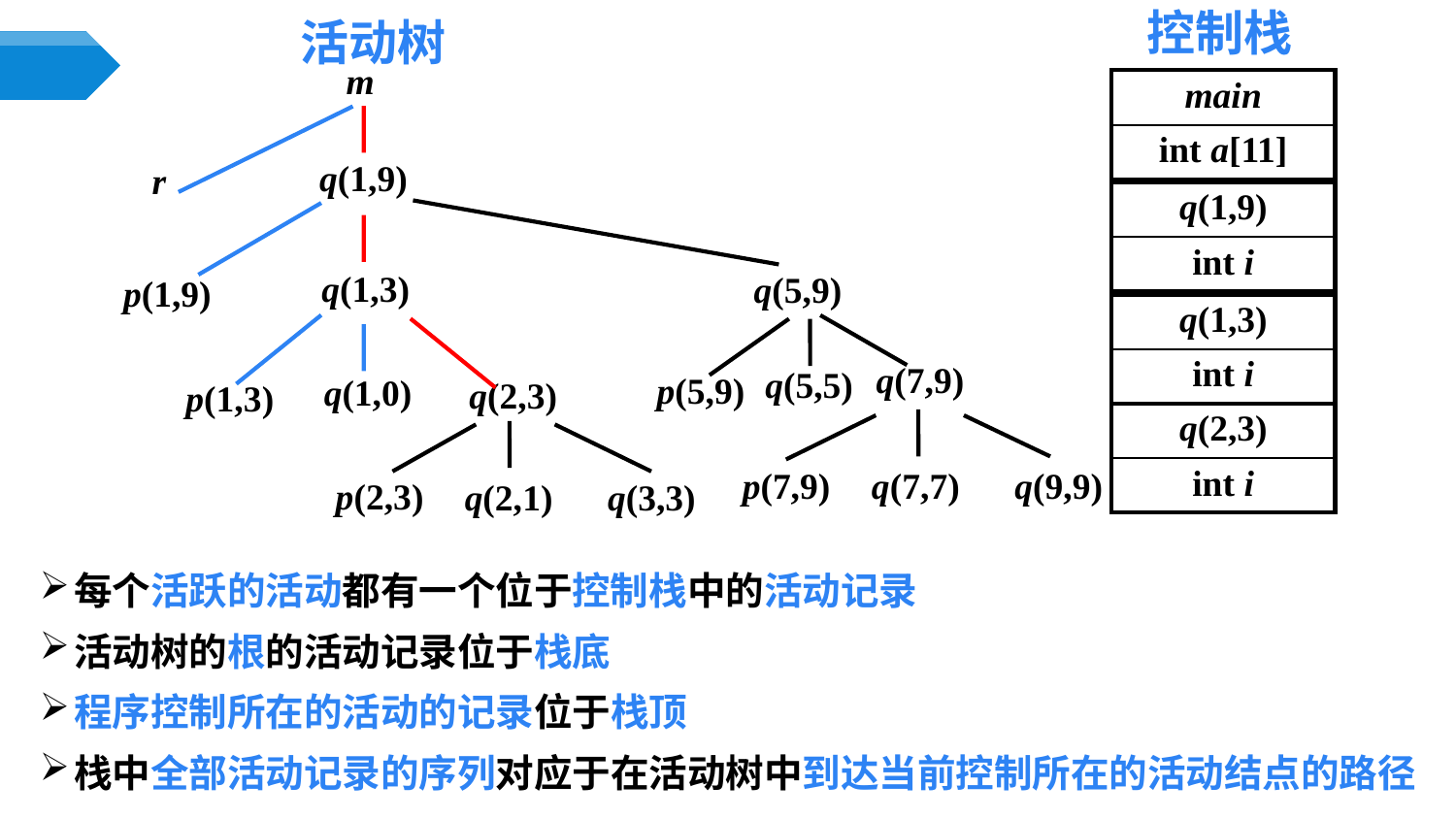

控制栈
活动树
m
| main |
| --- |
| int a[11] |

q(1,9)
r
| q(1,9) |
| --- |
| int i |

q(5,9)

q(7,9)
q(5,5)
p(5,9)

p(7,9)
q(7,7)
q(9,9)
p(2,3)
q(2,1)
q(3,3)

q(1,3)
p(1,9)
| q(1,3) |
| --- |
| int i |

q(1,0)
q(2,3)
p(1,3)
| q(2,3) |
| --- |
| int i |
每个活跃的活动都有一个位于控制栈中的活动记录
活动树的根的活动记录位于栈底
程序控制所在的活动的记录位于栈顶
栈中全部活动记录的序列对应于在活动树中到达当前控制所在的活动结点的路径